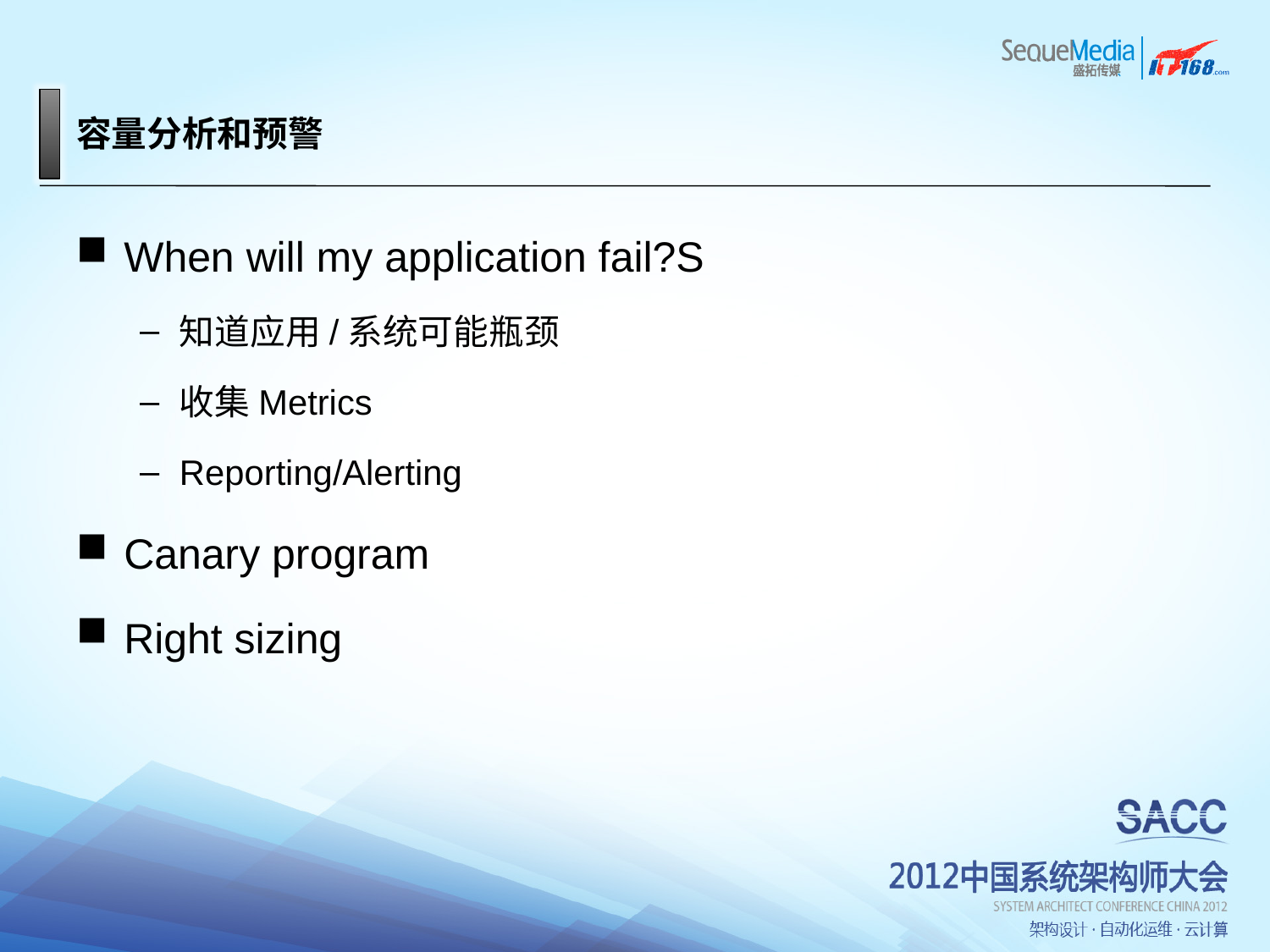

# 容量分析和预警
When will my application fail?S
知道应用/系统可能瓶颈
收集Metrics
Reporting/Alerting
Canary program
Right sizing